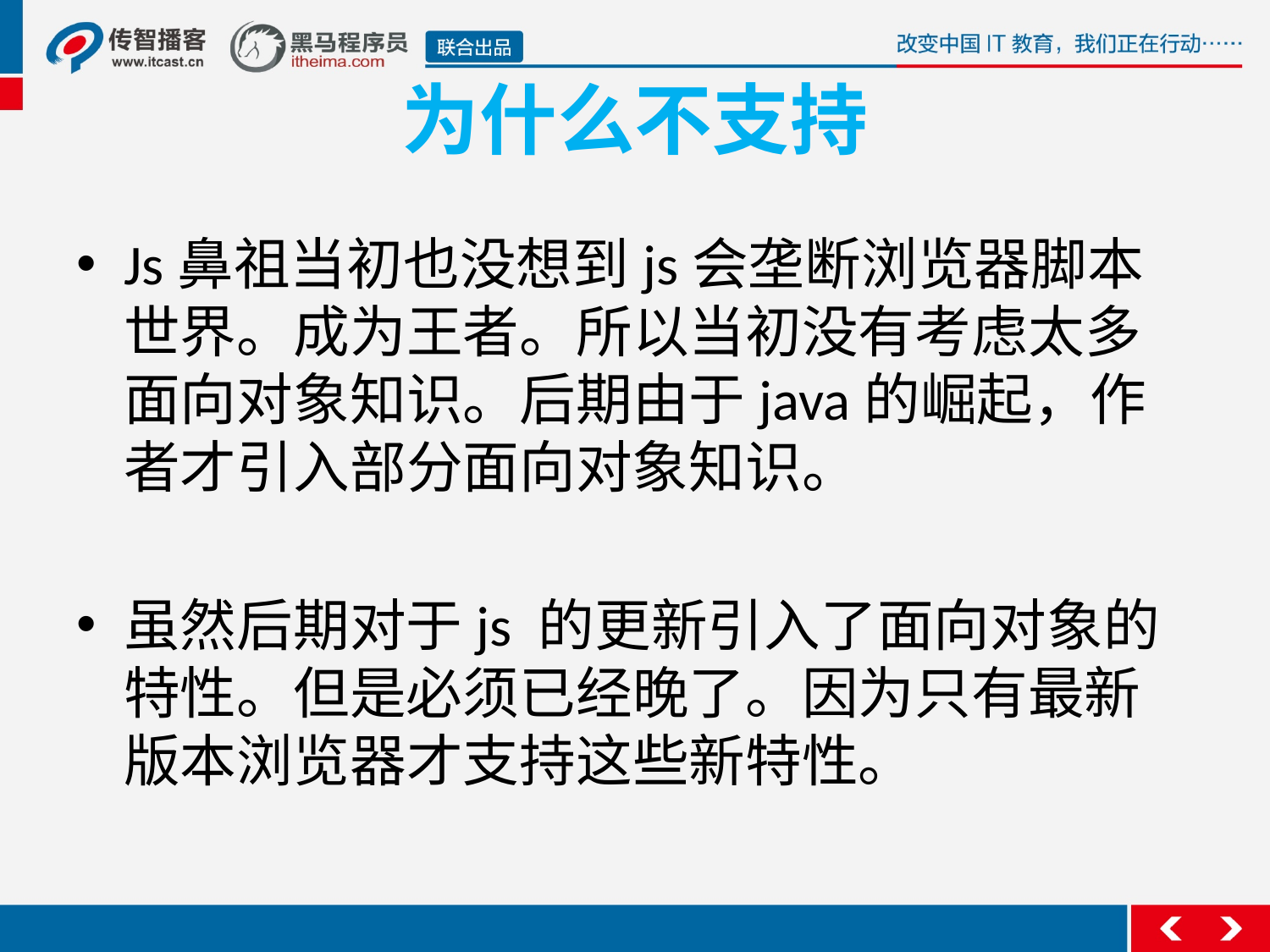

# 为什么不支持
Js鼻祖当初也没想到js会垄断浏览器脚本世界。成为王者。所以当初没有考虑太多面向对象知识。后期由于java的崛起，作者才引入部分面向对象知识。

虽然后期对于js 的更新引入了面向对象的特性。但是必须已经晚了。因为只有最新版本浏览器才支持这些新特性。